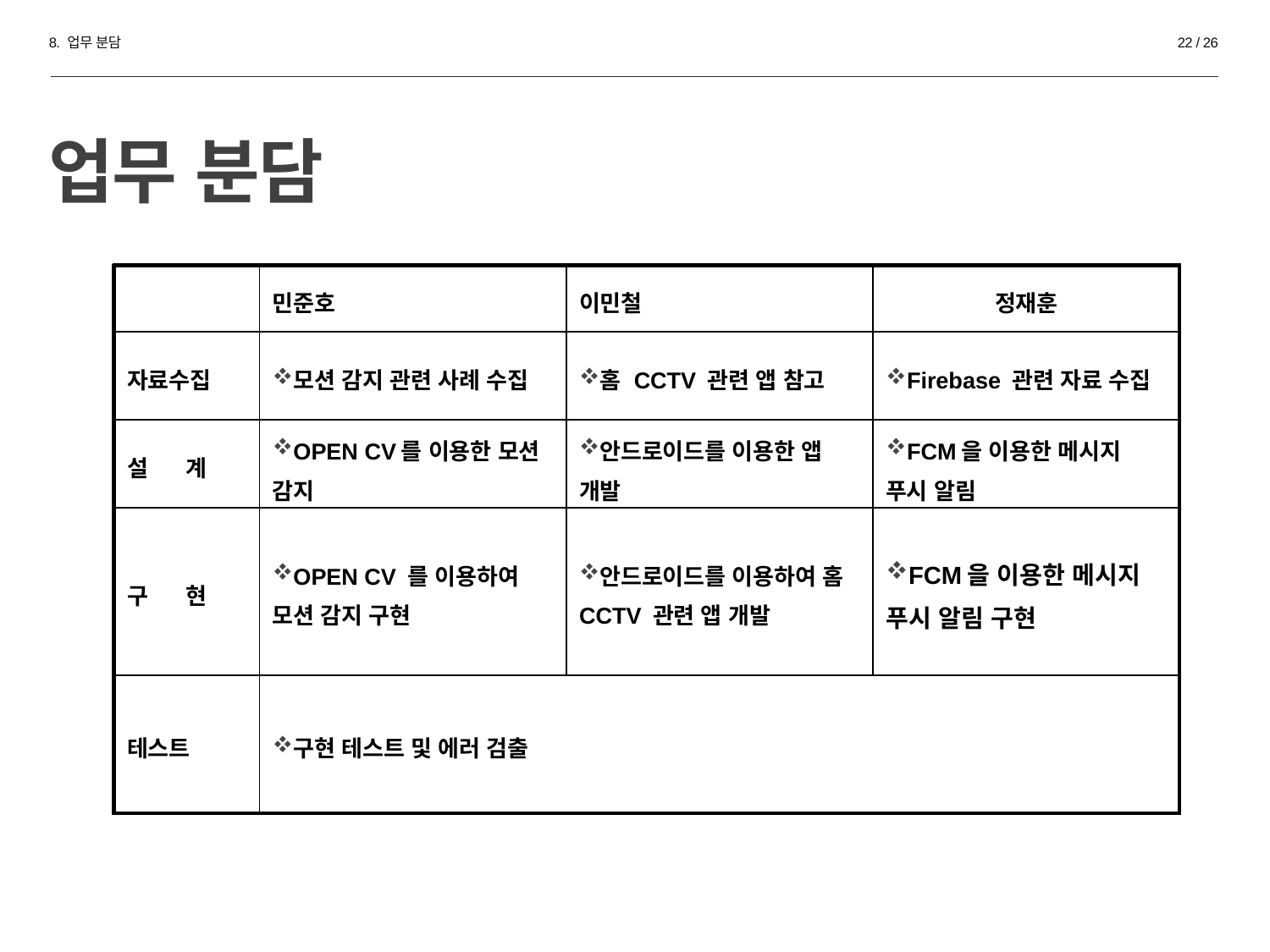

8. 업무 분담
22 / 26
# 업무 분담
|  | 민준호 | 이민철 | 정재훈 |
| --- | --- | --- | --- |
| 자료수집 | 모션 감지 관련 사례 수집 | 홈 CCTV 관련 앱 참고 | Firebase 관련 자료 수집 |
| 설 계 | OPEN CV를 이용한 모션 감지 | 안드로이드를 이용한 앱 개발 | FCM을 이용한 메시지 푸시 알림 |
| 구 현 | OPEN CV 를 이용하여 모션 감지 구현 | 안드로이드를 이용하여 홈 CCTV 관련 앱 개발 | FCM을 이용한 메시지 푸시 알림 구현 |
| 테스트 | 구현 테스트 및 에러 검출 |  |  |